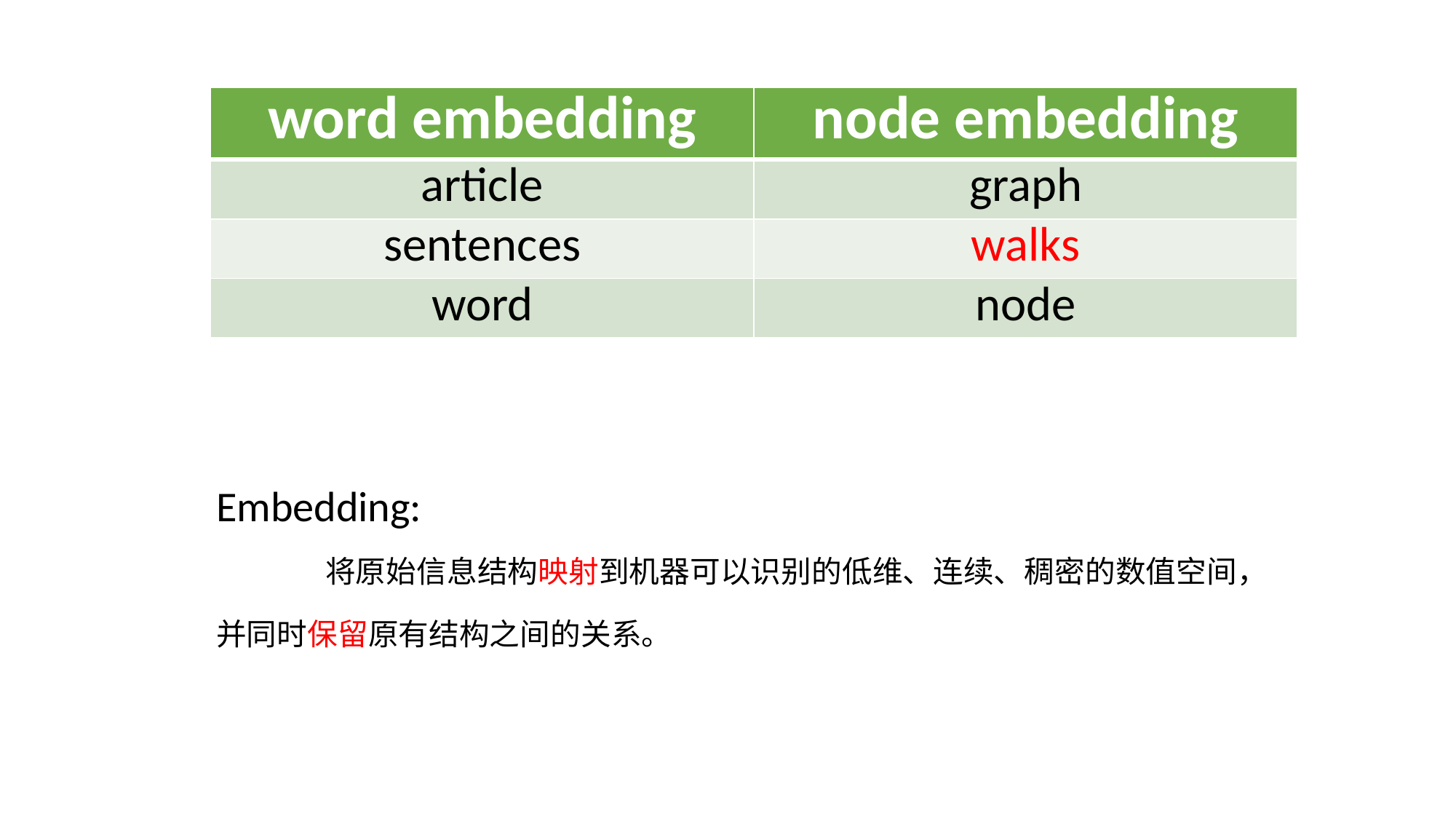

| word embedding | node embedding |
| --- | --- |
| article | graph |
| sentences | walks |
| word | node |
Embedding:
	将原始信息结构映射到机器可以识别的低维、连续、稠密的数值空间，并同时保留原有结构之间的关系。